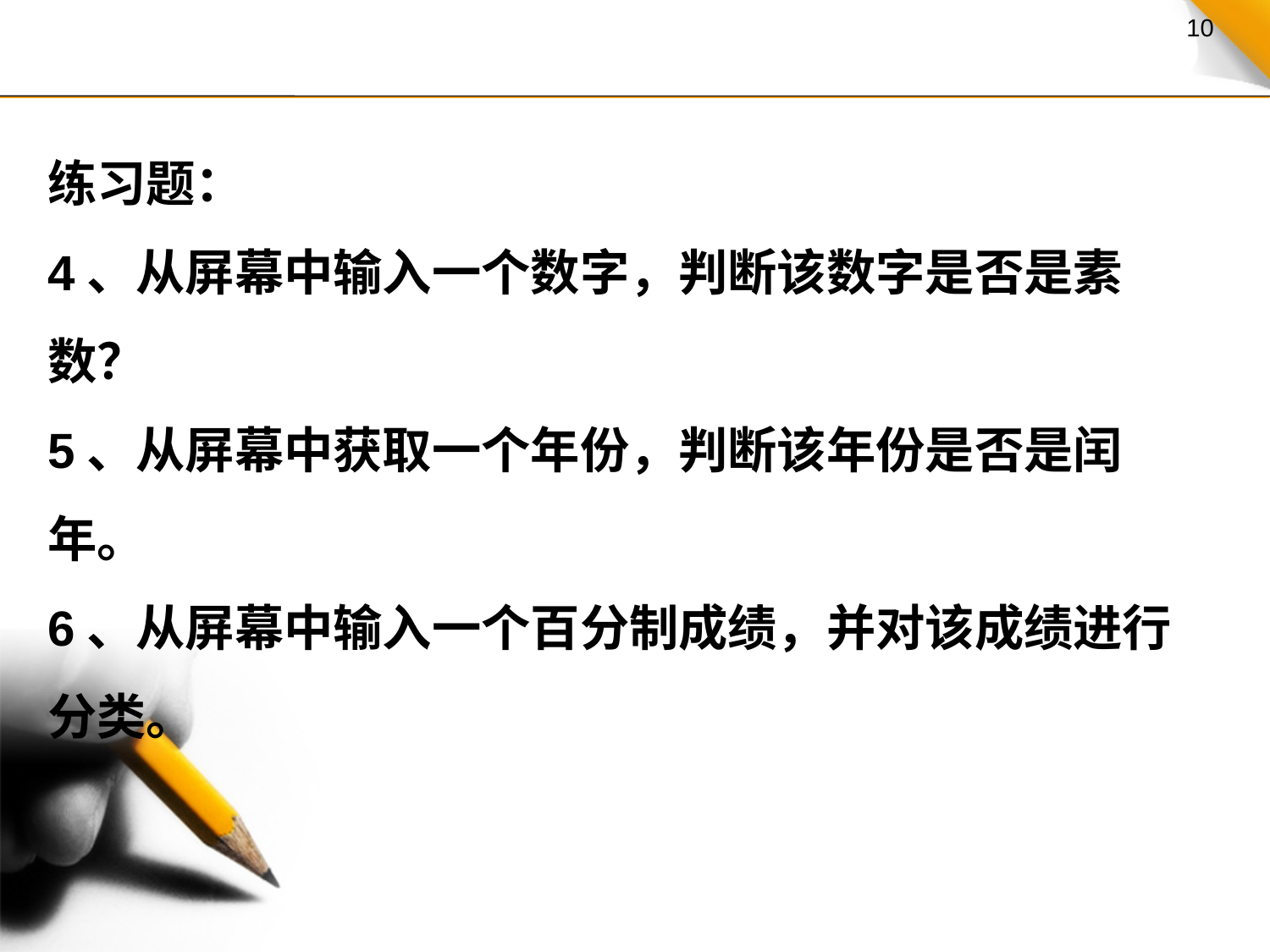

练习题：
4、从屏幕中输入一个数字，判断该数字是否是素数？
5、从屏幕中获取一个年份，判断该年份是否是闰年。
6、从屏幕中输入一个百分制成绩，并对该成绩进行分类。